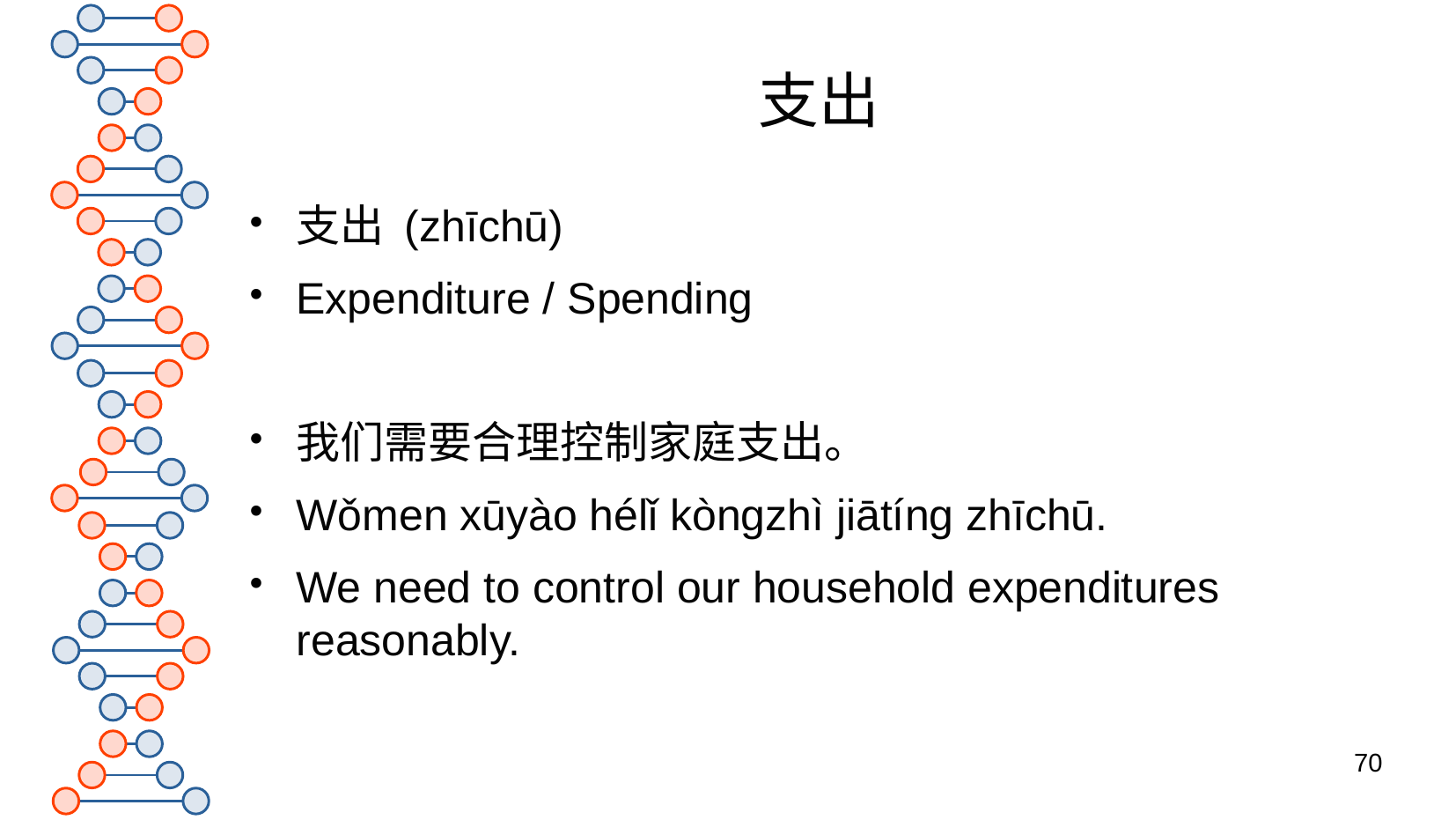

# 支出
支出 (zhīchū)
Expenditure / Spending

我们需要合理控制家庭支出。
Wǒmen xūyào hélǐ kòngzhì jiātíng zhīchū.
We need to control our household expenditures reasonably.

70